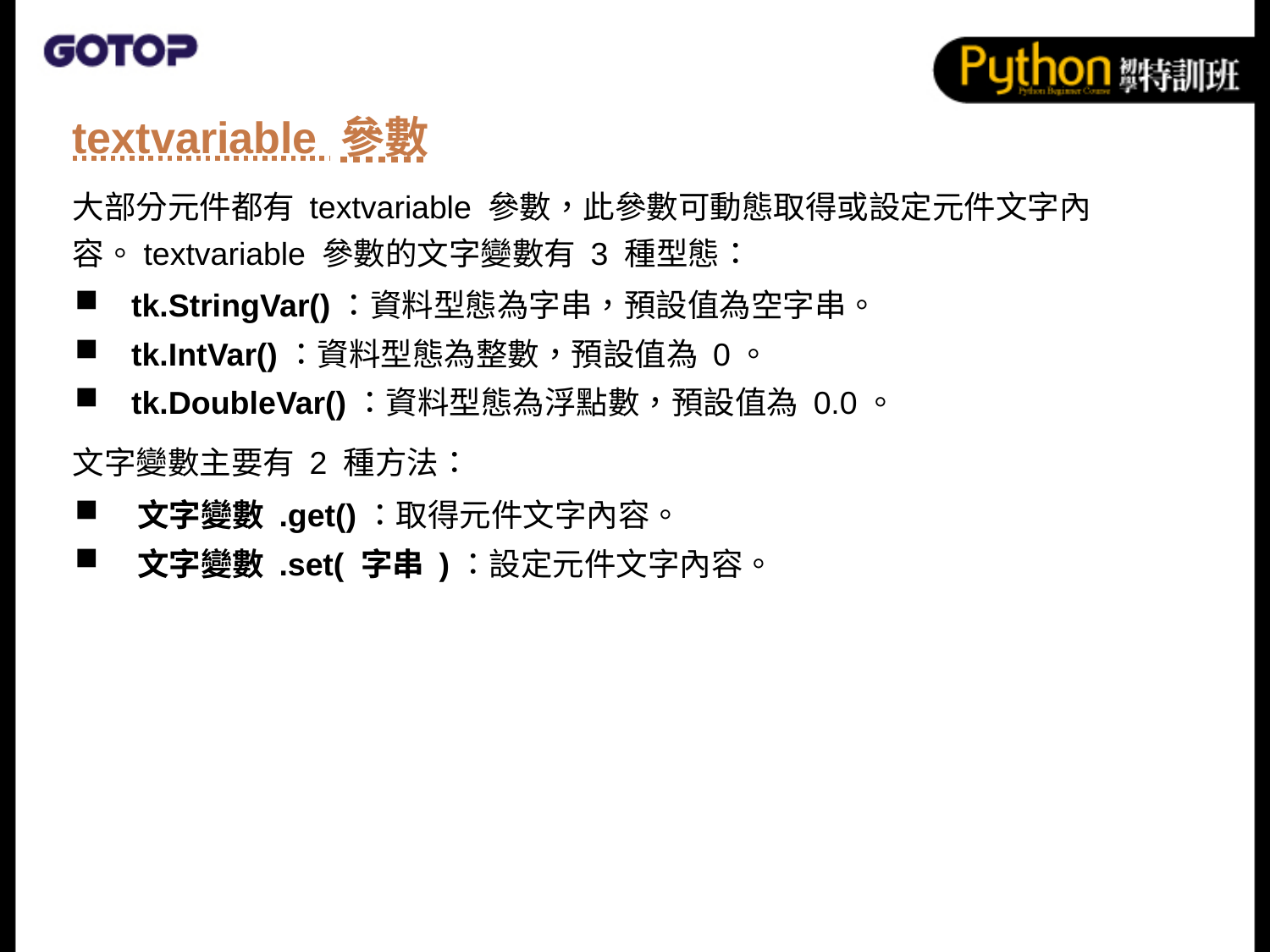

textvariable 參數
大部分元件都有 textvariable 參數，此參數可動態取得或設定元件文字內容。textvariable 參數的文字變數有 3 種型態：
 tk.StringVar()：資料型態為字串，預設值為空字串。
 tk.IntVar()：資料型態為整數，預設值為 0。
 tk.DoubleVar()：資料型態為浮點數，預設值為 0.0。
文字變數主要有 2 種方法：
 文字變數 .get()：取得元件文字內容。
 文字變數 .set( 字串 )：設定元件文字內容。